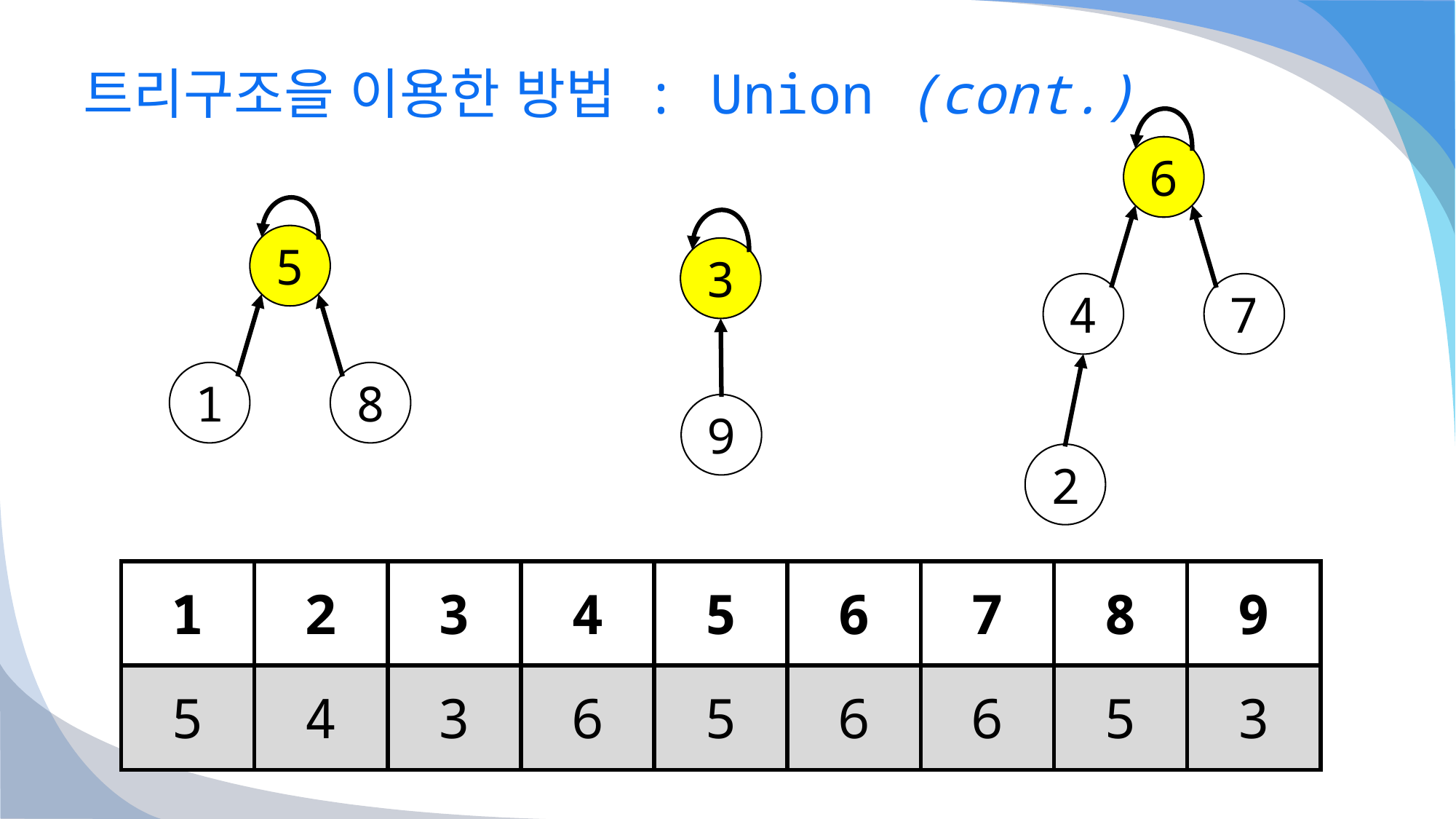

# 트리구조을 이용한 방법 : Union (cont.)
6
5
3
7
4
8
1
9
2
| 1 | 2 | 3 | 4 | 5 | 6 | 7 | 8 | 9 |
| --- | --- | --- | --- | --- | --- | --- | --- | --- |
| 5 | 4 | 3 | 6 | 5 | 6 | 6 | 5 | 3 |